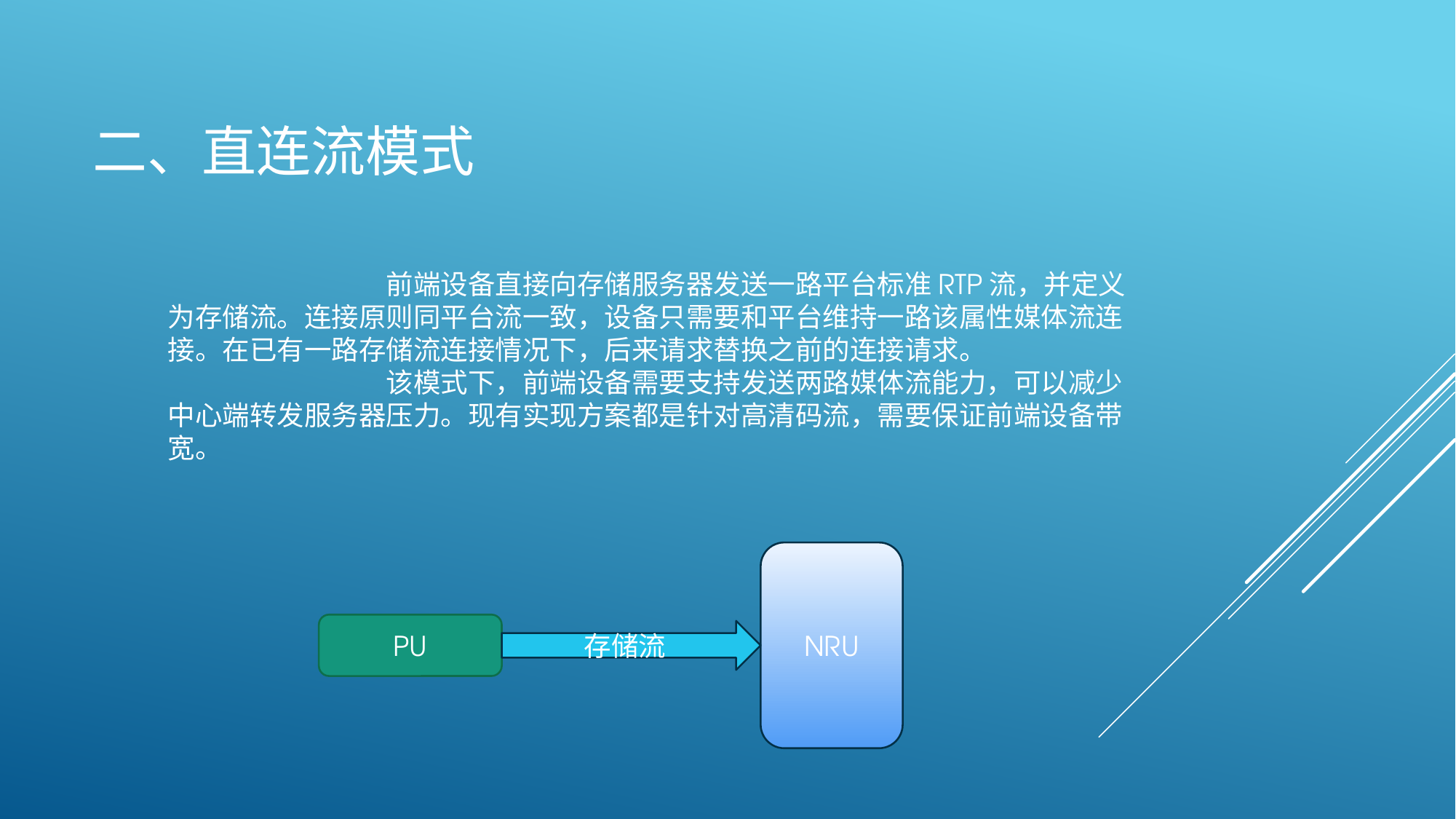

# 二、直连流模式
		前端设备直接向存储服务器发送一路平台标准RTP流，并定义为存储流。连接原则同平台流一致，设备只需要和平台维持一路该属性媒体流连接。在已有一路存储流连接情况下，后来请求替换之前的连接请求。
		该模式下，前端设备需要支持发送两路媒体流能力，可以减少中心端转发服务器压力。现有实现方案都是针对高清码流，需要保证前端设备带宽。
NRU
PU
存储流